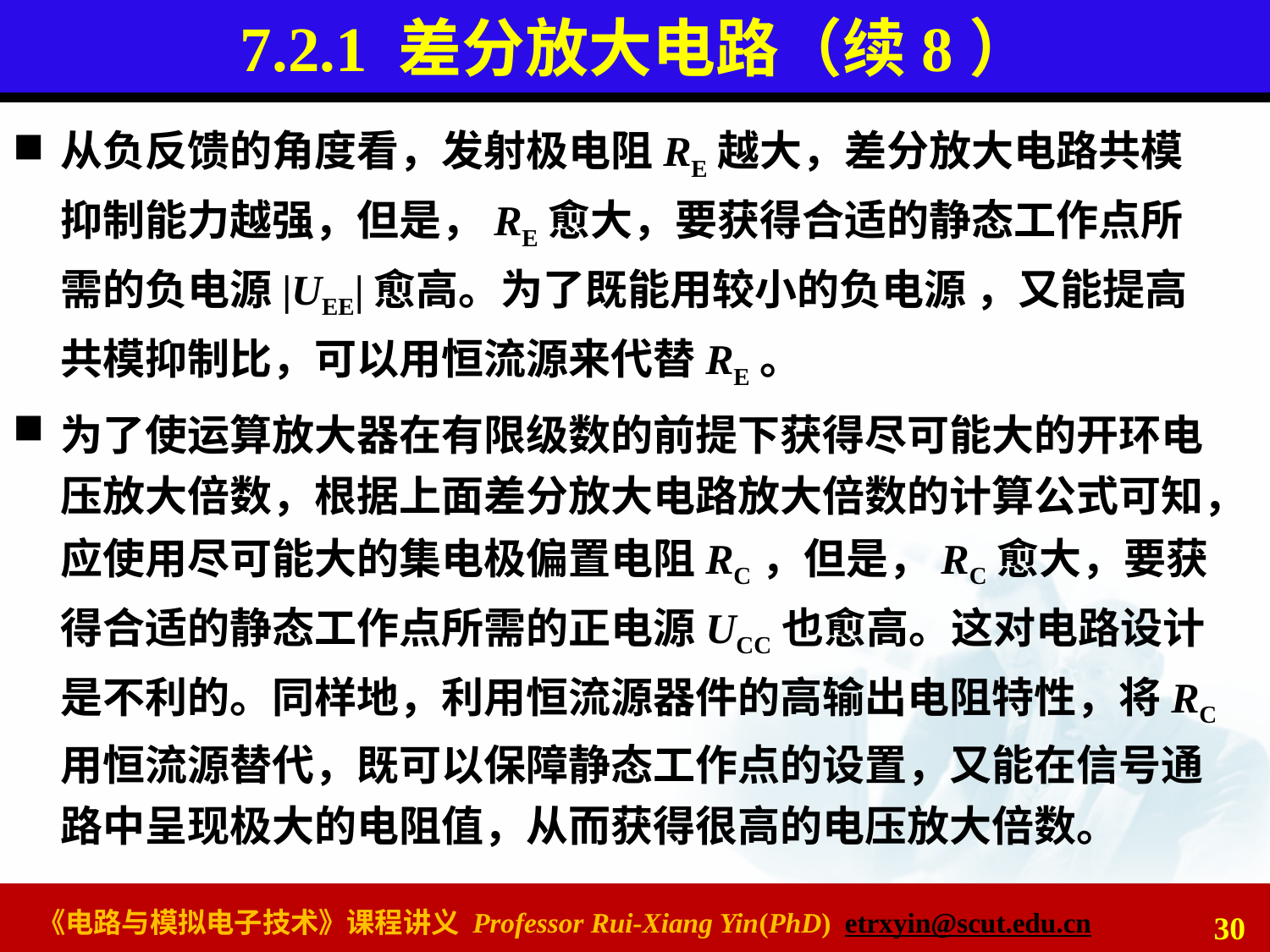

# 7.2.1 差分放大电路（续8）
从负反馈的角度看，发射极电阻RE越大，差分放大电路共模抑制能力越强，但是，RE愈大，要获得合适的静态工作点所需的负电源|UEE|愈高。为了既能用较小的负电源 ，又能提高共模抑制比，可以用恒流源来代替RE。
为了使运算放大器在有限级数的前提下获得尽可能大的开环电压放大倍数，根据上面差分放大电路放大倍数的计算公式可知，应使用尽可能大的集电极偏置电阻RC，但是，RC愈大，要获得合适的静态工作点所需的正电源UCC也愈高。这对电路设计是不利的。同样地，利用恒流源器件的高输出电阻特性，将RC用恒流源替代，既可以保障静态工作点的设置，又能在信号通路中呈现极大的电阻值，从而获得很高的电压放大倍数。
30